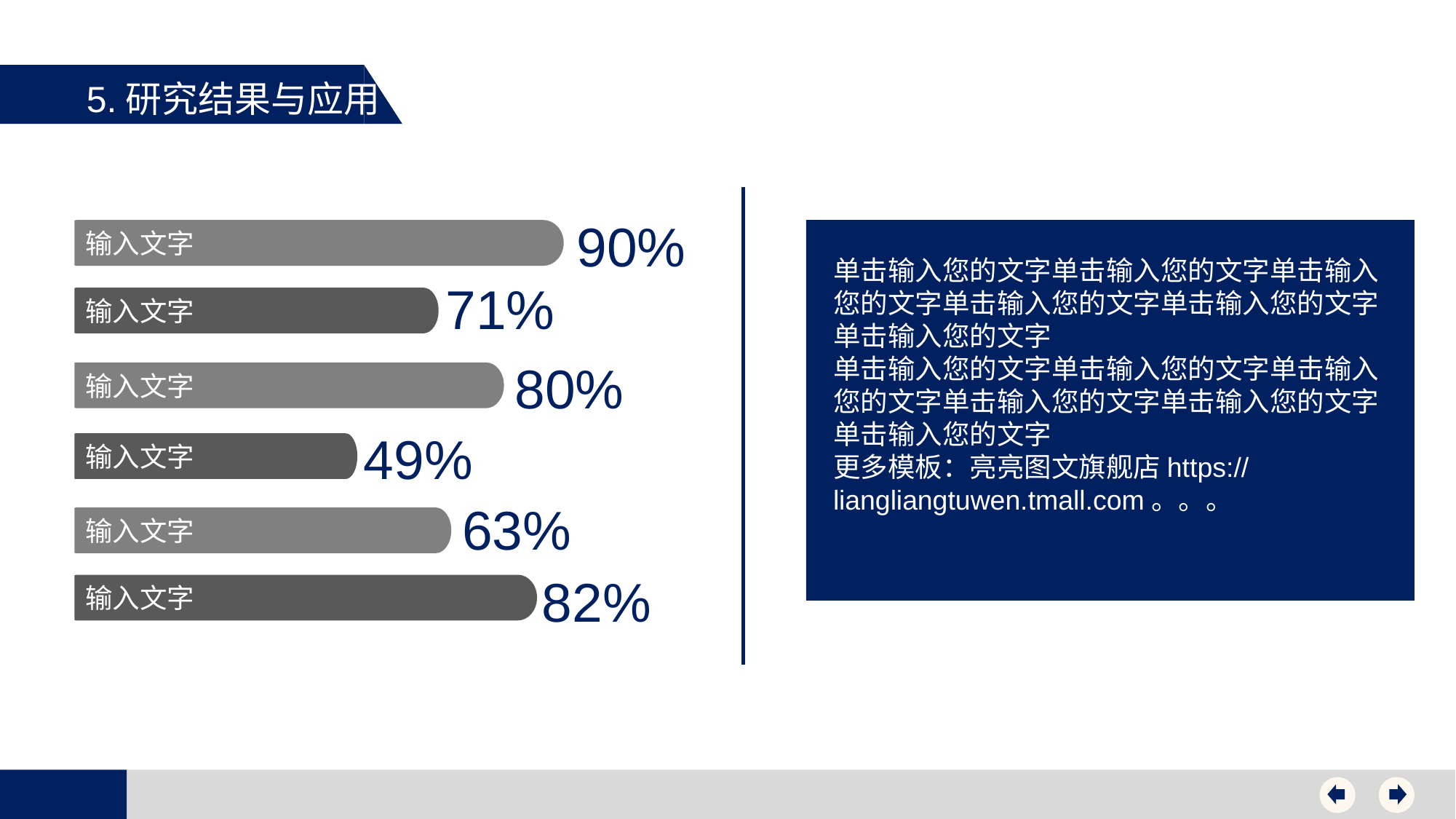

5.研究结果与应用
90%
输入文字

单击输入您的文字单击输入您的文字单击输入您的文字单击输入您的文字单击输入您的文字单击输入您的文字
单击输入您的文字单击输入您的文字单击输入您的文字单击输入您的文字单击输入您的文字单击输入您的文字
更多模板：亮亮图文旗舰店https://liangliangtuwen.tmall.com。。。
71%
输入文字
80%
输入文字
49%
输入文字
63%
输入文字
82%
输入文字